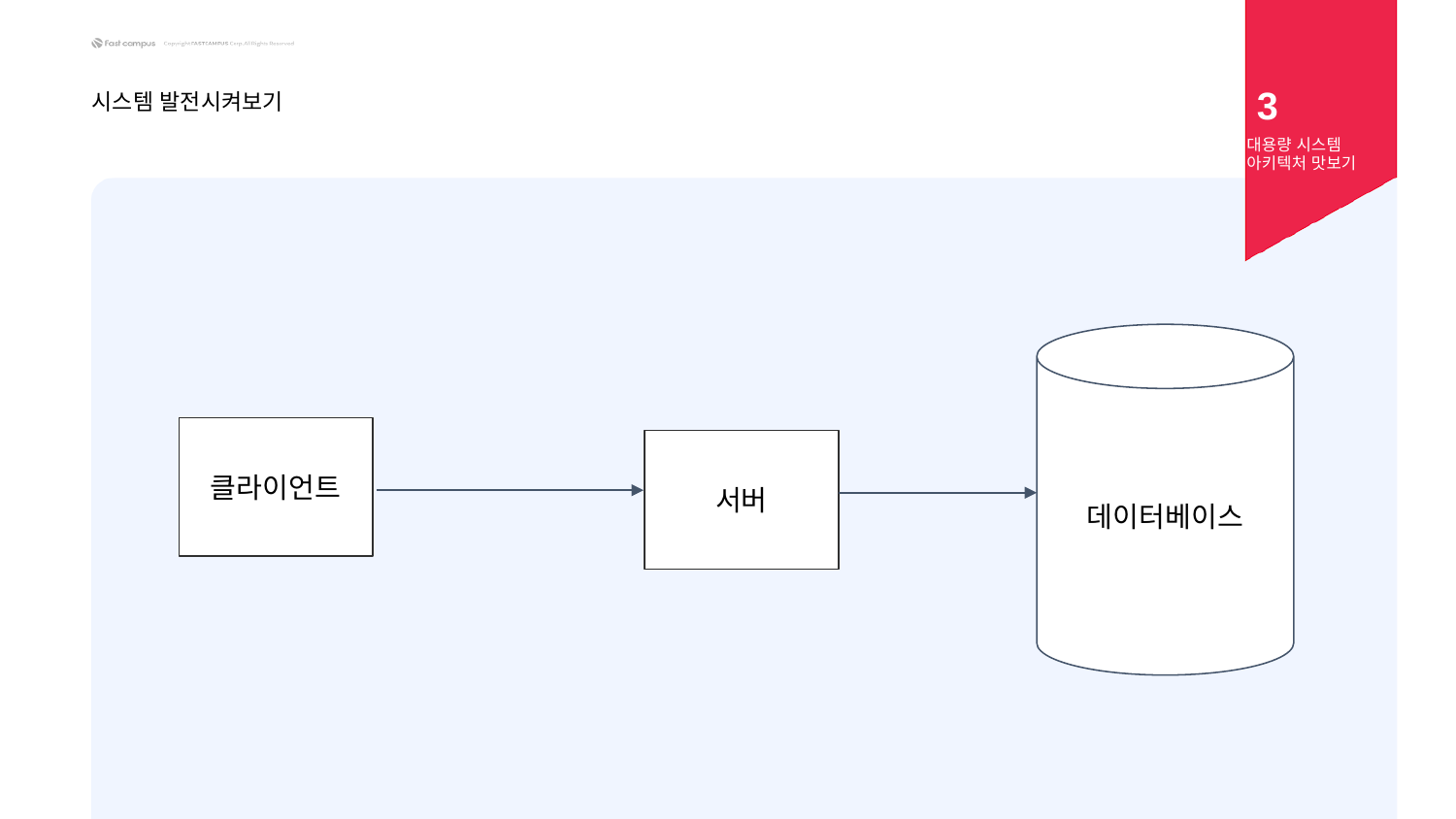

3
시스템 발전시켜보기
대용량 시스템 아키텍처 맛보기

데이터베이스
클라이언트
서버